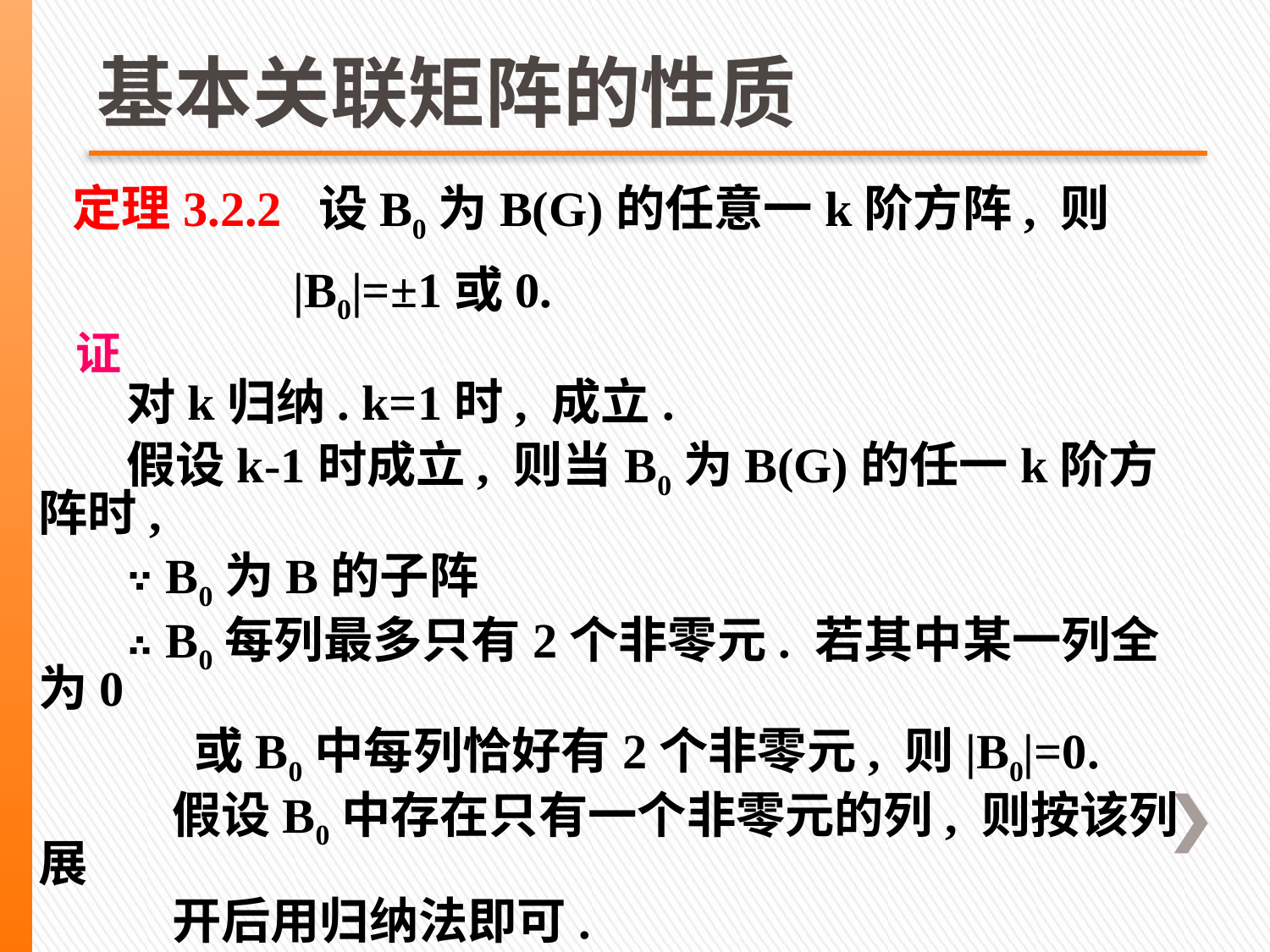

# 基本关联矩阵的性质
定理3.2.2  设B0为B(G)的任意一k阶方阵, 则
                  |B0|=±1或0.
证
对k归纳. k=1时, 成立.
假设k-1时成立, 则当B0为B(G)的任一k阶方阵时,
∵ B0为B的子阵
∴ B0每列最多只有2个非零元. 若其中某一列全为0
     或B0中每列恰好有2个非零元, 则|B0|=0.
   假设B0中存在只有一个非零元的列, 则按该列展
   开后用归纳法即可.